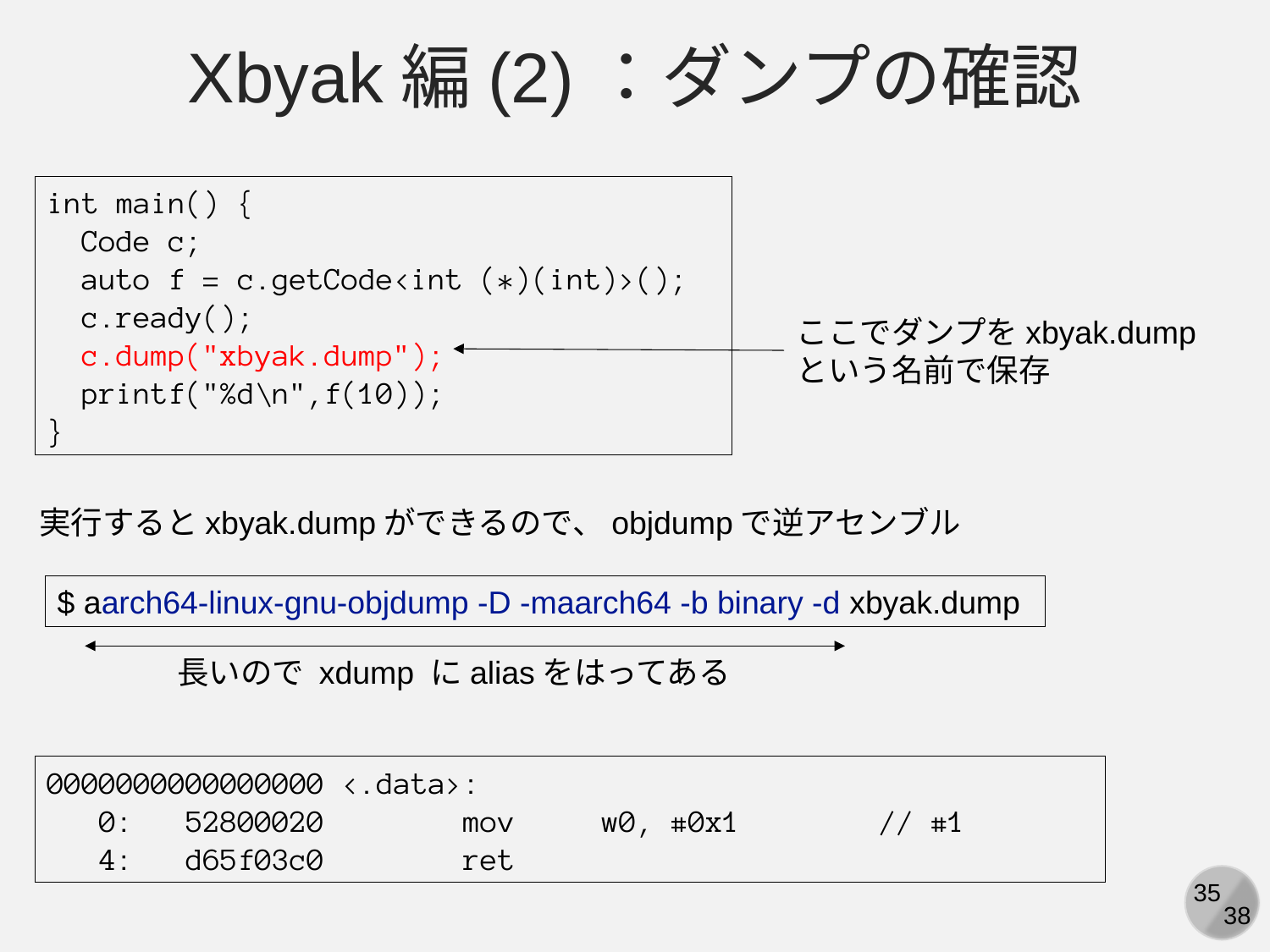

Xbyak編(2)：ダンプの確認
int main() {
  Code c;
  auto f = c.getCode<int (*)(int)>();
  c.ready();
  c.dump("xbyak.dump");
  printf("%d\n",f(10));
}
ここでダンプをxbyak.dump
という名前で保存
実行するとxbyak.dumpができるので、objdumpで逆アセンブル
$ aarch64-linux-gnu-objdump -D -maarch64 -b binary -d xbyak.dump
長いので xdump にaliasをはってある
0000000000000000 <.data>:
   0:   52800020        mov     w0, #0x1        // #1
   4:   d65f03c0        ret